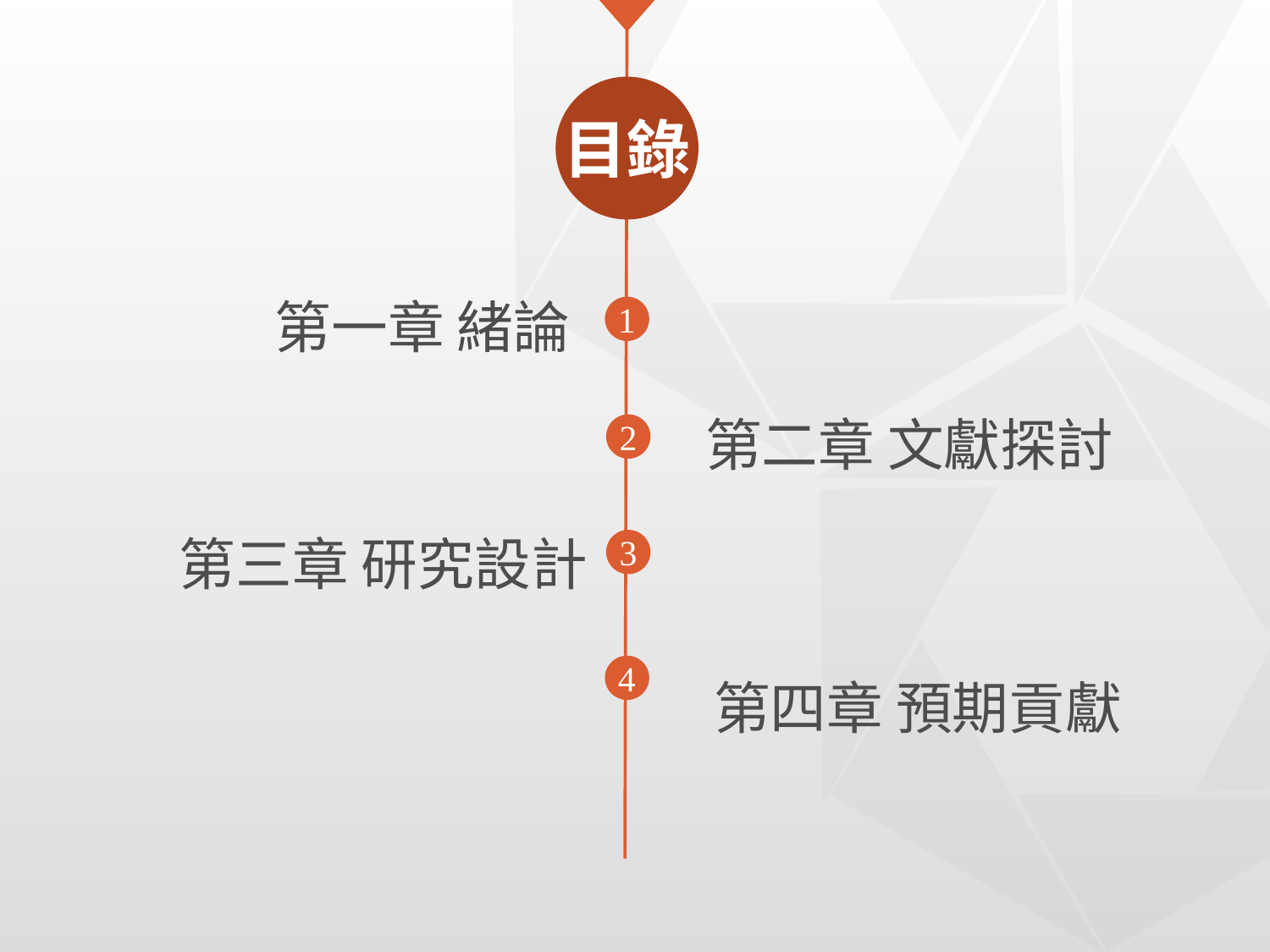

目錄

第一章 緒論
1
第二章 文獻探討
2
第三章 研究設計
3
第四章 預期貢獻
4